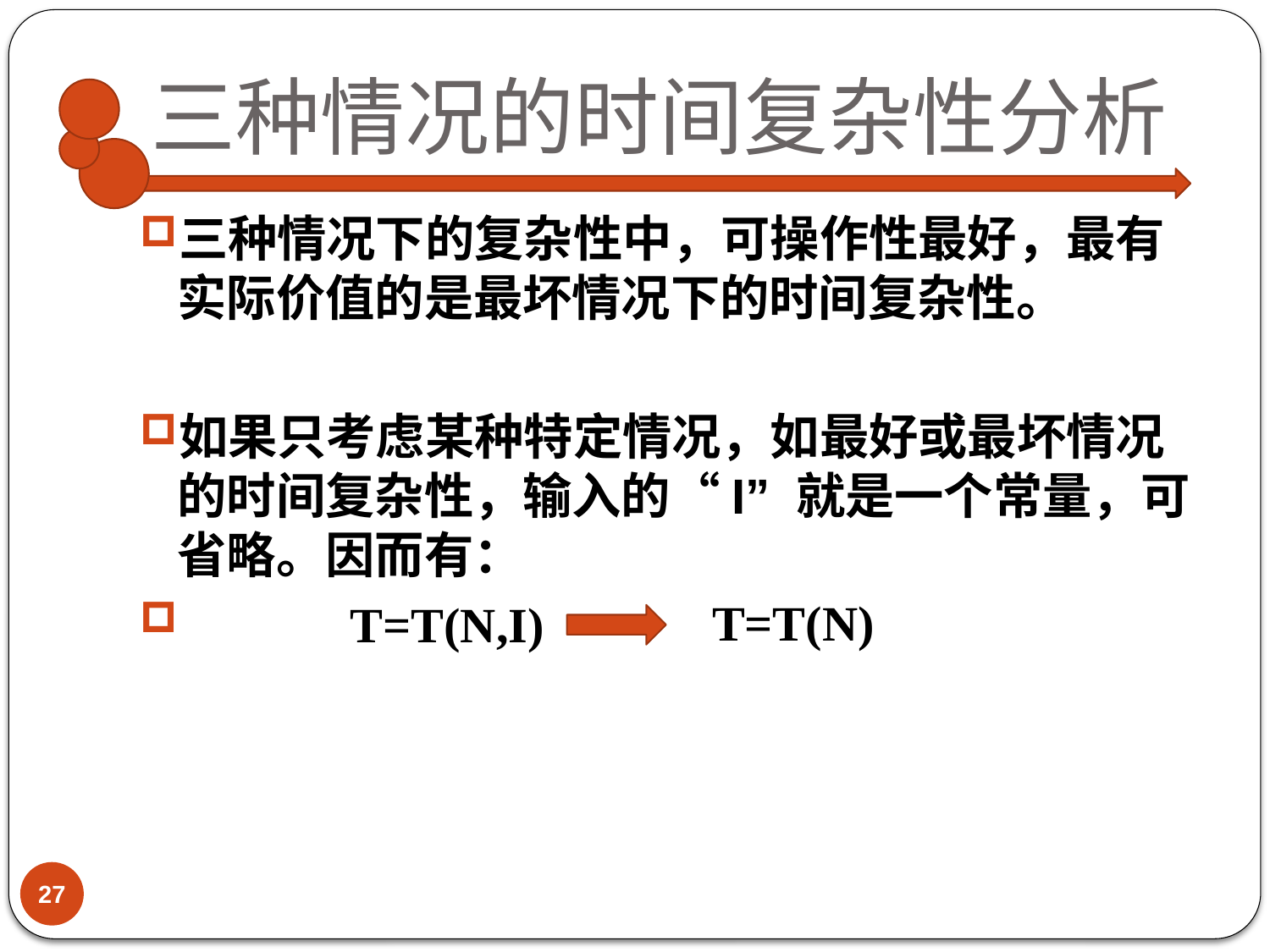

# 三种情况的时间复杂性分析
三种情况下的复杂性中，可操作性最好，最有实际价值的是最坏情况下的时间复杂性。

如果只考虑某种特定情况，如最好或最坏情况的时间复杂性，输入的“I” 就是一个常量，可省略。因而有：
              T=T(N,I)

 T=T(N)

27